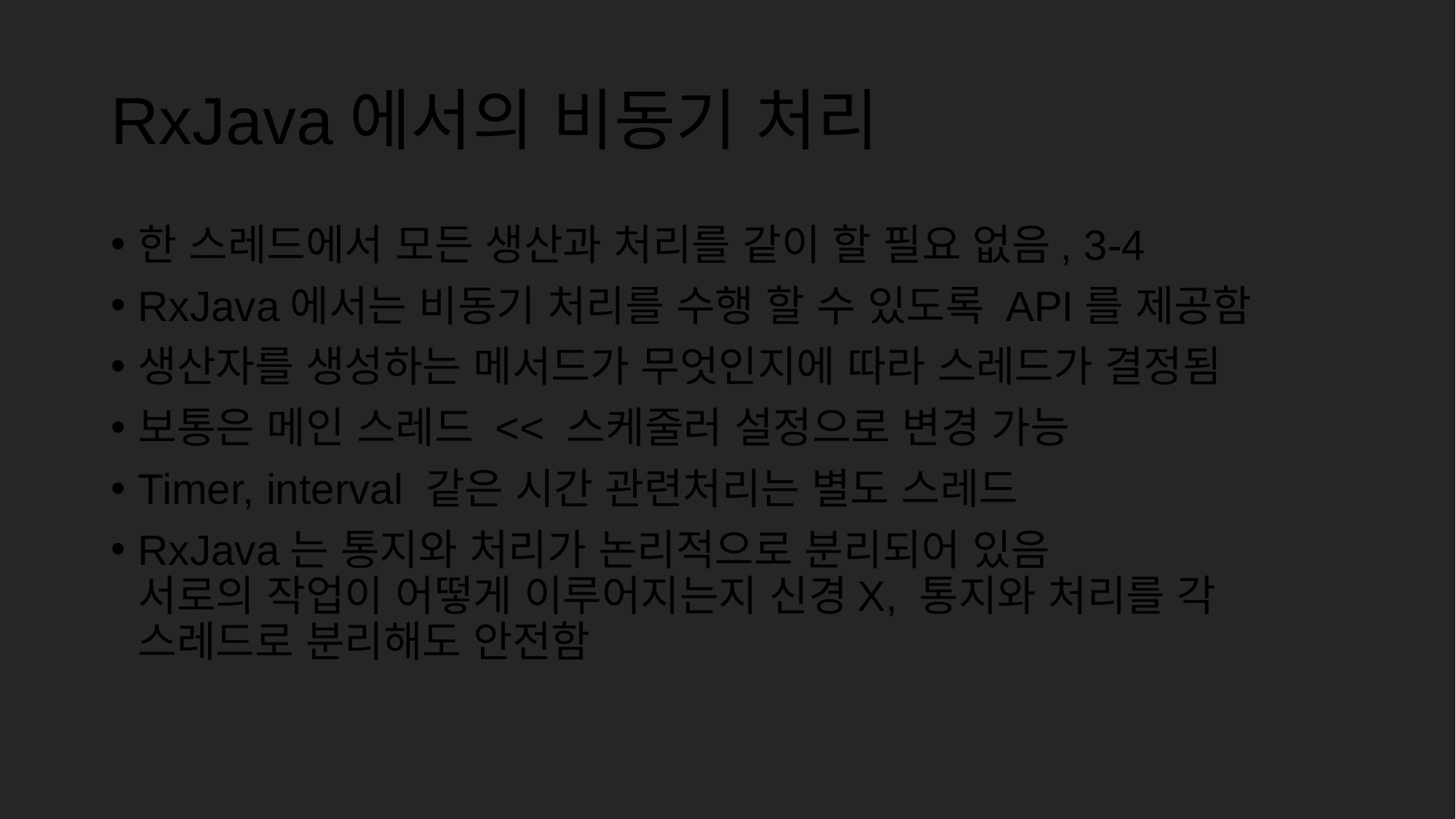

# RxJava에서의 비동기 처리
한 스레드에서 모든 생산과 처리를 같이 할 필요 없음, 3-4
RxJava에서는 비동기 처리를 수행 할 수 있도록 API를 제공함
생산자를 생성하는 메서드가 무엇인지에 따라 스레드가 결정됨
보통은 메인 스레드 << 스케줄러 설정으로 변경 가능
Timer, interval 같은 시간 관련처리는 별도 스레드
RxJava는 통지와 처리가 논리적으로 분리되어 있음
서로의 작업이 어떻게 이루어지는지 신경X, 통지와 처리를 각 스레드로 분리해도 안전함